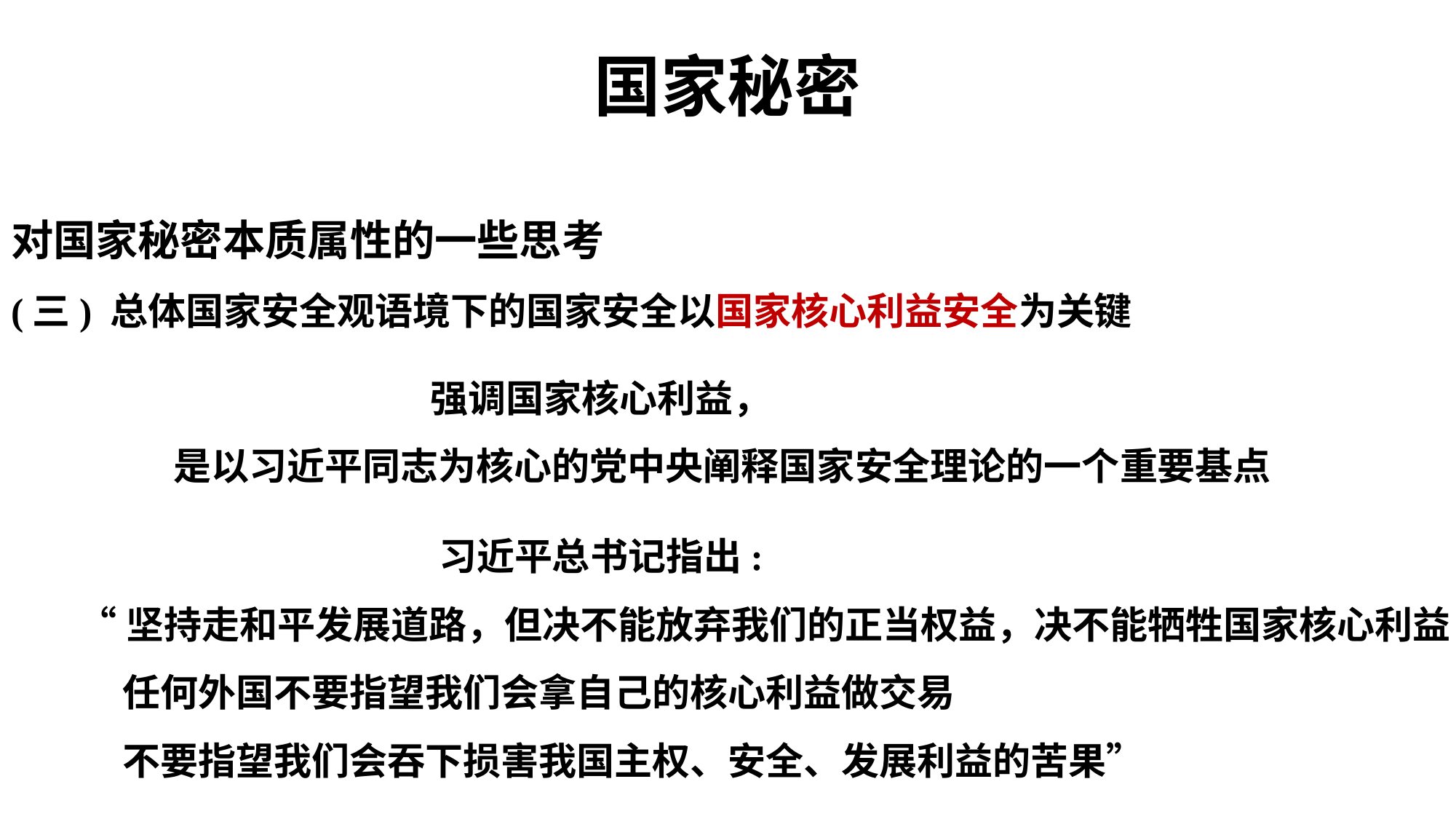

# 国家秘密
对国家秘密本质属性的一些思考
(三) 总体国家安全观语境下的国家安全以国家核心利益安全为关键

                                                强调国家核心利益，
                  是以习近平同志为核心的党中央阐释国家安全理论的一个重要基点

                                                 习近平总书记指出:
        “坚持走和平发展道路，但决不能放弃我们的正当权益，决不能牺牲国家核心利益
            任何外国不要指望我们会拿自己的核心利益做交易
            不要指望我们会吞下损害我国主权、安全、发展利益的苦果”